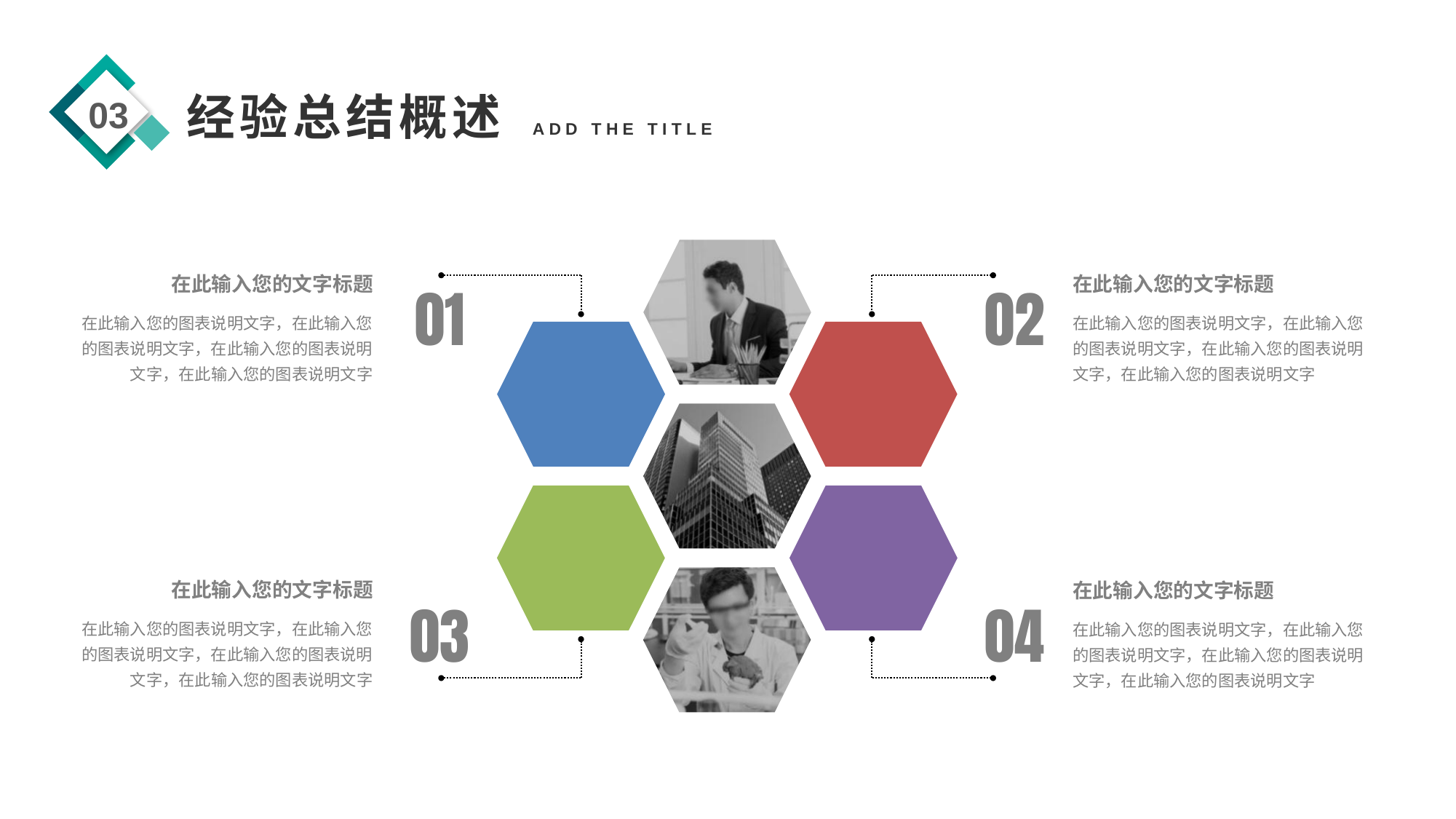

03
经验总结概述 ADD THE TITLE

在此输入您的文字标题
在此输入您的图表说明文字，在此输入您的图表说明文字，在此输入您的图表说明文字，在此输入您的图表说明文字
在此输入您的文字标题
在此输入您的图表说明文字，在此输入您的图表说明文字，在此输入您的图表说明文字，在此输入您的图表说明文字
01
02

在此输入您的文字标题
在此输入您的图表说明文字，在此输入您的图表说明文字，在此输入您的图表说明文字，在此输入您的图表说明文字
在此输入您的文字标题
在此输入您的图表说明文字，在此输入您的图表说明文字，在此输入您的图表说明文字，在此输入您的图表说明文字

03
04